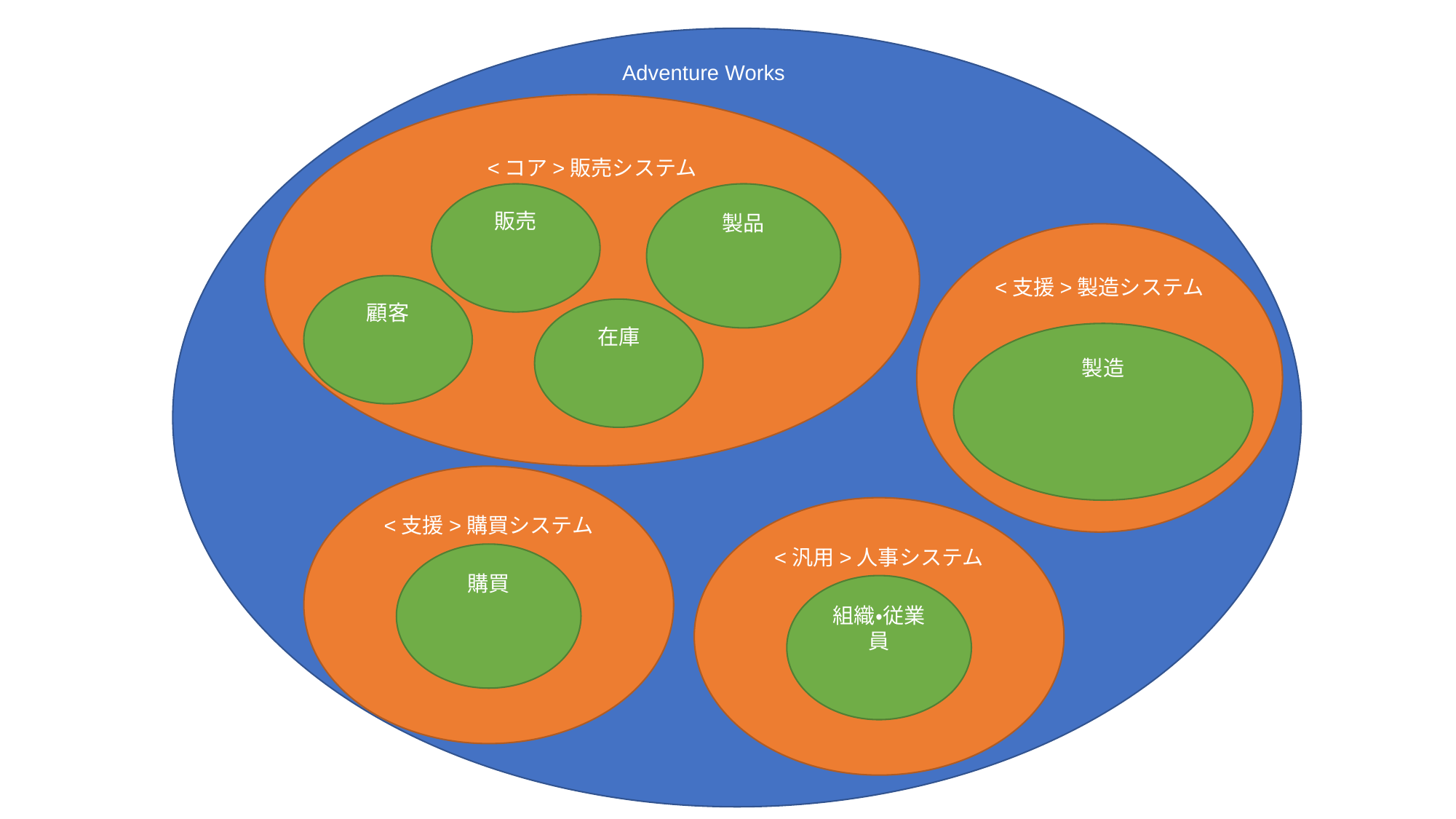

Adventure Works
<コア>販売システム
販売
製品
在庫
<支援>製造システム
製造
顧客
<支援>購買システム
購買
<汎用>人事システム
組織・従業員